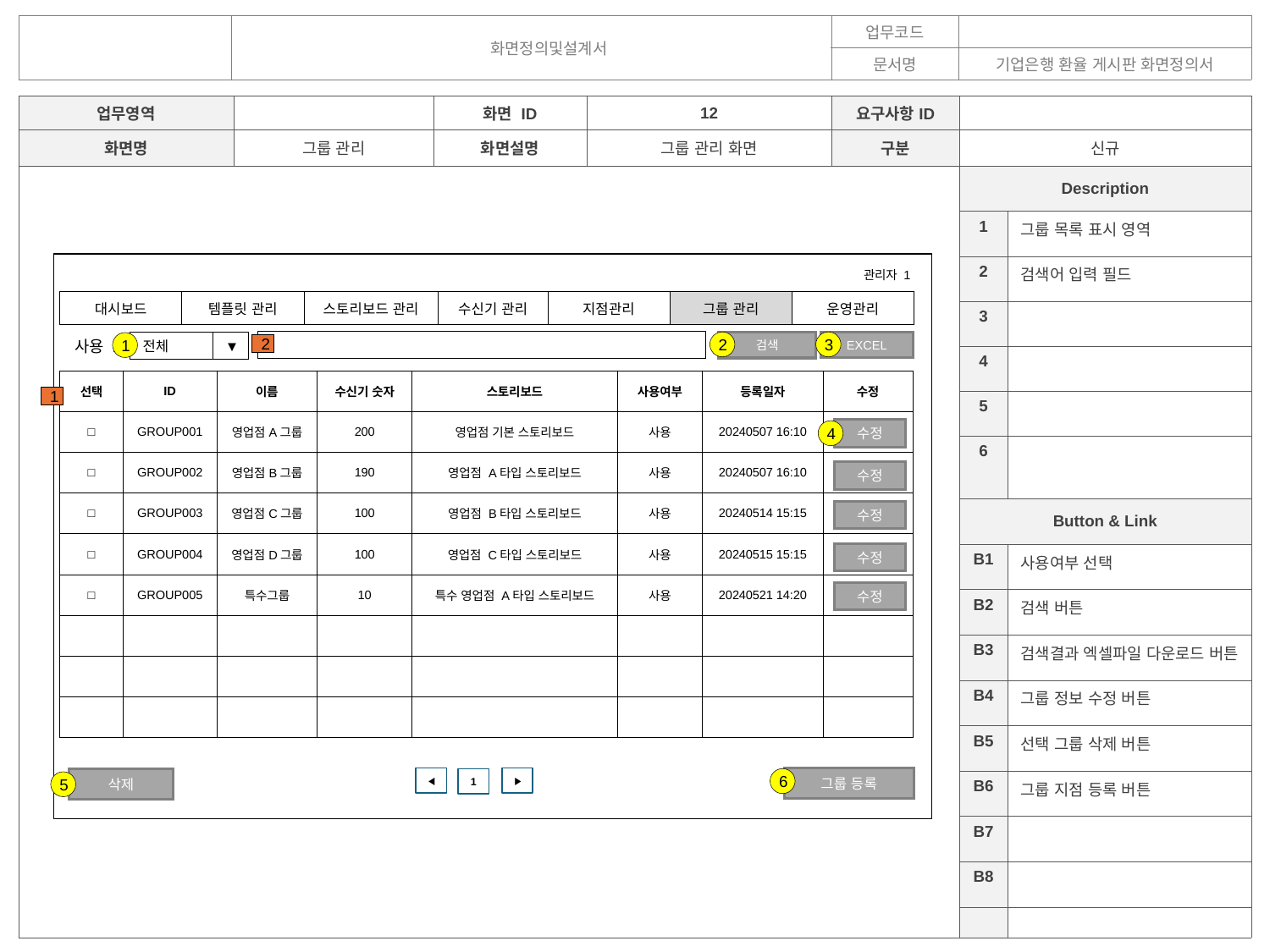

|  | 화면정의및설계서 | 업무코드 |  |
| --- | --- | --- | --- |
|  |  | 문서명 | 기업은행 환율 게시판 화면정의서 |
| 업무영역 |  | 화면 ID | 12 | 요구사항ID |  |  |
| --- | --- | --- | --- | --- | --- | --- |
| 화면명 | 그룹 관리 | 화면설명 | 그룹 관리 화면 | 구분 | 신규 |  |
|  |  |  |  |  | Description |  |
|  |  |  |  |  | 1 | 그룹 목록 표시 영역 |
|  |  |  |  |  | 2 | 검색어 입력 필드 |
|  |  |  |  |  | 3 |  |
|  |  |  |  |  | 4 |  |
|  |  |  |  |  | 5 |  |
|  |  |  |  |  | 6 |  |
|  |  |  |  |  | Button & Link |  |
|  |  |  |  |  | B1 | 사용여부 선택 |
|  |  |  |  |  | B2 | 검색 버튼 |
|  |  |  |  |  | B3 | 검색결과 엑셀파일 다운로드 버튼 |
|  |  |  |  |  | B4 | 그룹 정보 수정 버튼 |
|  |  |  |  |  | B5 | 선택 그룹 삭제 버튼 |
|  |  |  |  |  | B6 | 그룹 지점 등록 버튼 |
|  |  |  |  |  | B7 |  |
|  |  |  |  |  | B8 |  |
|  |  |  |  |  |  |  |

관리자 1
| 대시보드 | 템플릿 관리 | 스토리보드 관리 | 수신기 관리 | 지점관리 | 그룹 관리 | 운영관리 |
| --- | --- | --- | --- | --- | --- | --- |
사용 :

2
3
전체
▼
EXCEL
검색
1
2
| 선택 | ID | 이름 | 수신기 숫자 | 스토리보드 | 사용여부 | 등록일자 | 수정 |
| --- | --- | --- | --- | --- | --- | --- | --- |
| □ | GROUP001 | 영업점A그룹 | 200 | 영업점 기본 스토리보드 | 사용 | 20240507 16:10 |  |
| □ | GROUP002 | 영업점B그룹 | 190 | 영업점 A타입 스토리보드 | 사용 | 20240507 16:10 |  |
| □ | GROUP003 | 영업점C그룹 | 100 | 영업점 B타입 스토리보드 | 사용 | 20240514 15:15 |  |
| □ | GROUP004 | 영업점D그룹 | 100 | 영업점 C타입 스토리보드 | 사용 | 20240515 15:15 |  |
| □ | GROUP005 | 특수그룹 | 10 | 특수 영업점 A타입 스토리보드 | 사용 | 20240521 14:20 |  |
|  |  |  |  |  |  |  |  |
|  |  |  |  |  |  |  |  |
|  |  |  |  |  |  |  |  |
1
수정
4
수정
수정
수정
수정
◀
▶
1
그룹 등록
6
삭제
5